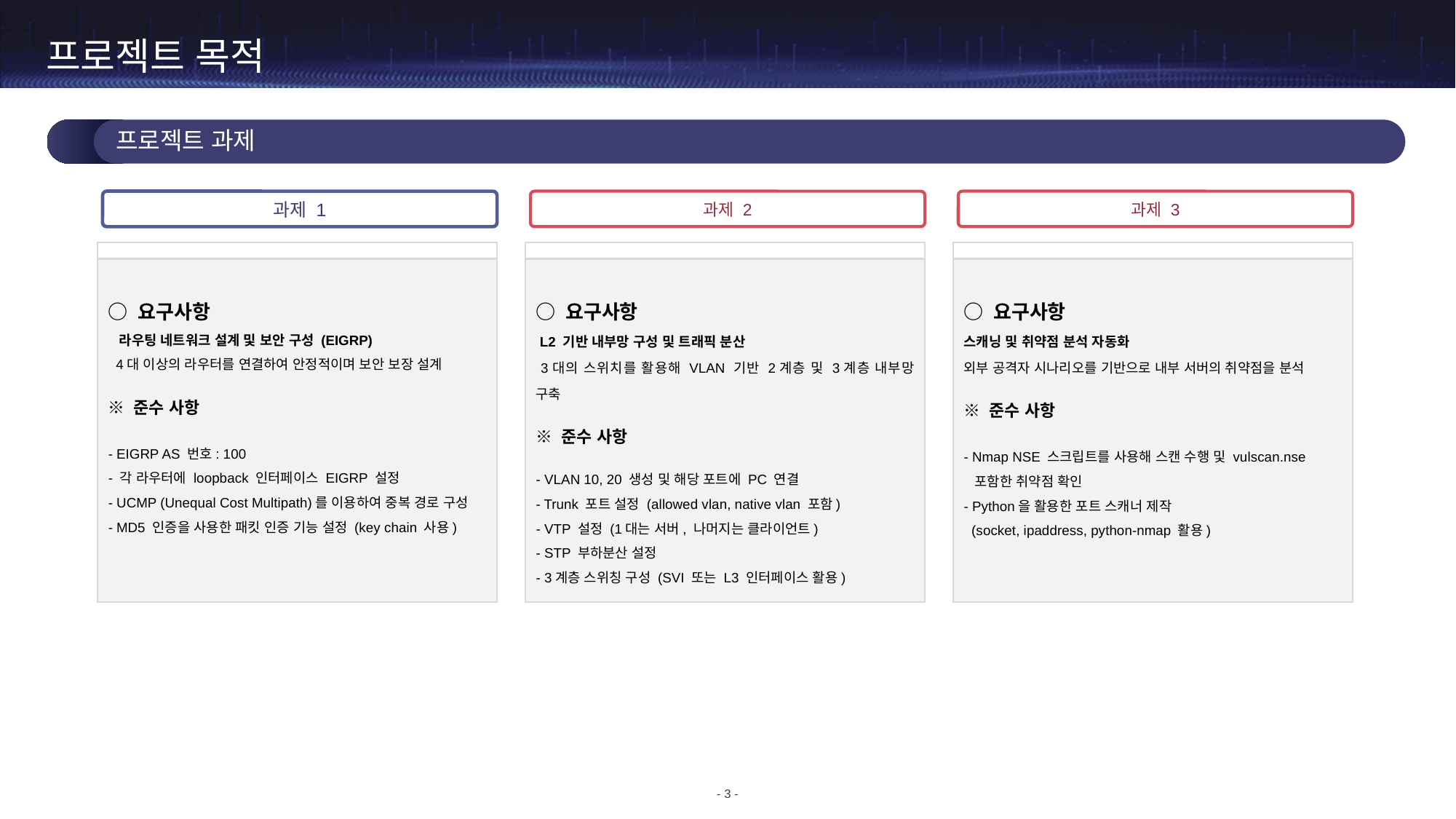

# 프로젝트 목적

프로젝트 과제
과제 1
과제 2
과제 3

○ 요구사항
  라우팅 네트워크 설계 및 보안 구성 (EIGRP)
  4대 이상의 라우터를 연결하여 안정적이며 보안 보장 설계

※ 준수 사항

- EIGRP AS 번호: 100
- 각 라우터에 loopback 인터페이스 EIGRP 설정
- UCMP (Unequal Cost Multipath)를 이용하여 중복 경로 구성
- MD5 인증을 사용한 패킷 인증 기능 설정 (key chain 사용)

○ 요구사항
 L2 기반 내부망 구성 및 트래픽 분산
 3대의 스위치를 활용해 VLAN 기반 2계층 및 3계층 내부망 구축

※ 준수 사항

- VLAN 10, 20 생성 및 해당 포트에 PC 연결
- Trunk 포트 설정 (allowed vlan, native vlan 포함)
- VTP 설정 (1대는 서버, 나머지는 클라이언트)
- STP 부하분산 설정
- 3계층 스위칭 구성 (SVI 또는 L3 인터페이스 활용)

○ 요구사항
스캐닝 및 취약점 분석 자동화
외부 공격자 시나리오를 기반으로 내부 서버의 취약점을 분석

※ 준수 사항

- Nmap NSE 스크립트를 사용해 스캔 수행 및 vulscan.nse
  포함한 취약점 확인
- Python을 활용한 포트 스캐너 제작
  (socket, ipaddress, python-nmap 활용)